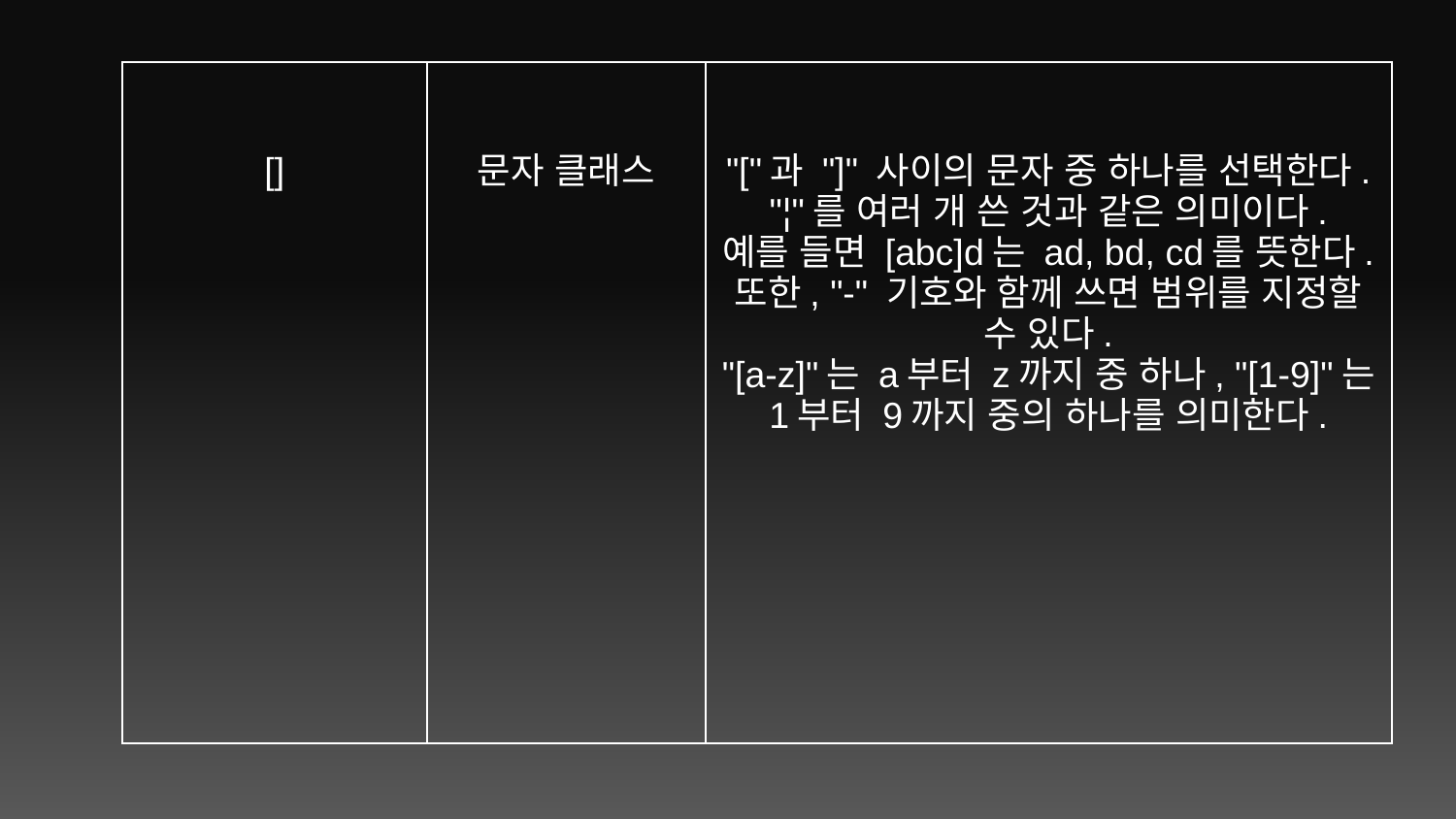

| [] | 문자 클래스 | "["과 "]" 사이의 문자 중 하나를 선택한다. "¦"를 여러 개 쓴 것과 같은 의미이다. 예를 들면 [abc]d는 ad, bd, cd를 뜻한다. 또한, "-" 기호와 함께 쓰면 범위를 지정할 수 있다. "[a-z]"는 a부터 z까지 중 하나, "[1-9]"는 1부터 9까지 중의 하나를 의미한다. |
| --- | --- | --- |